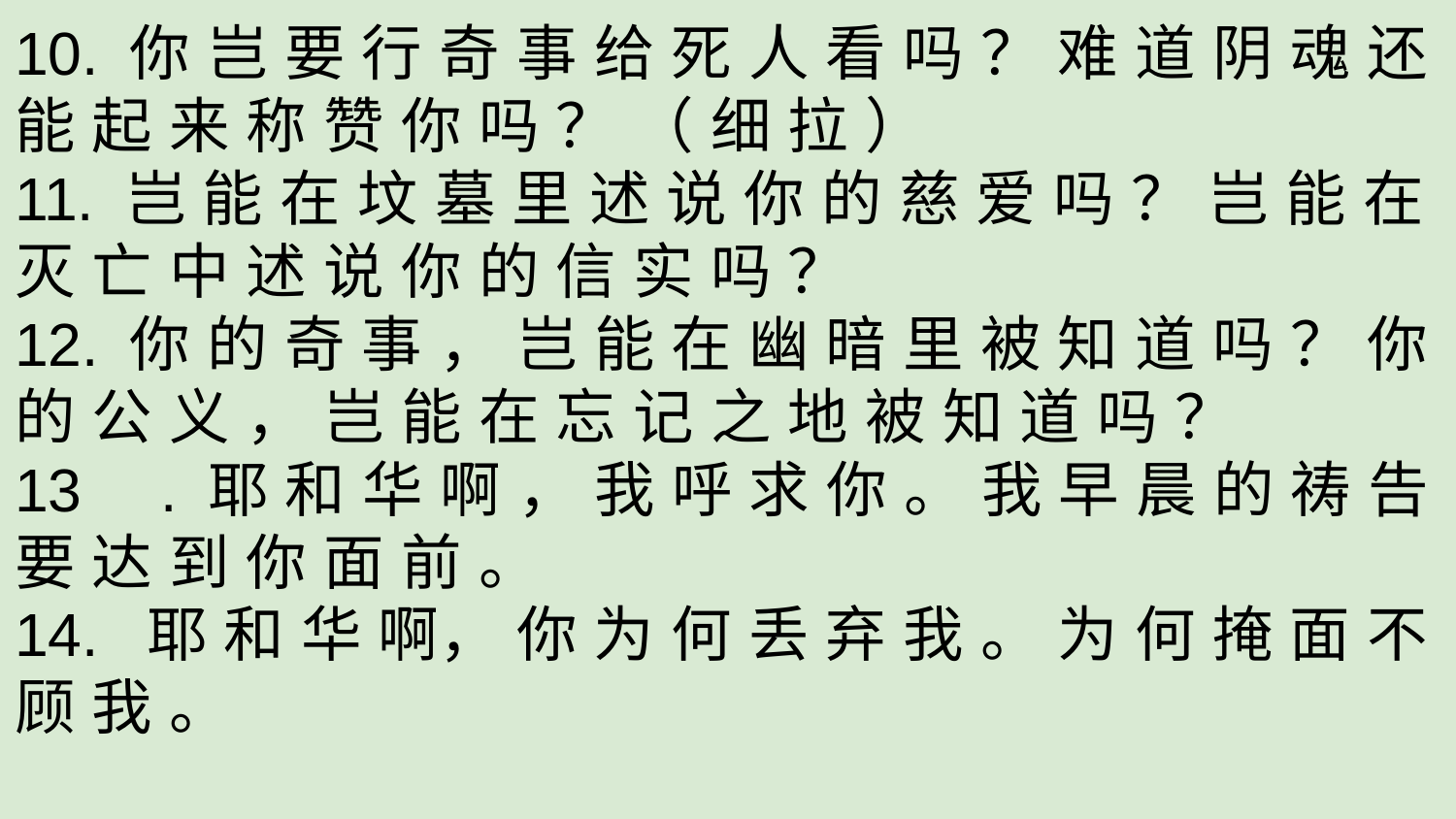

10. 你 岂 要 行 奇 事 给 死 人 看 吗 ？ 难 道 阴 魂 还 能 起 来 称 赞 你 吗 ？ （ 细 拉 ）
11. 岂 能 在 坟 墓 里 述 说 你 的 慈 爱 吗 ？ 岂 能 在 灭 亡 中 述 说 你 的 信 实 吗 ？
12. 你 的 奇 事 ， 岂 能 在 幽 暗 里 被 知 道 吗 ？ 你 的 公 义 ， 岂 能 在 忘 记 之 地 被 知 道 吗 ？
13	. 耶 和 华 啊 ， 我 呼 求 你 。 我 早 晨 的 祷 告 要 达 到 你 面 前 。
14.  耶 和 华 啊， 你 为 何 丢 弃 我 。 为 何 掩 面 不 顾 我 。